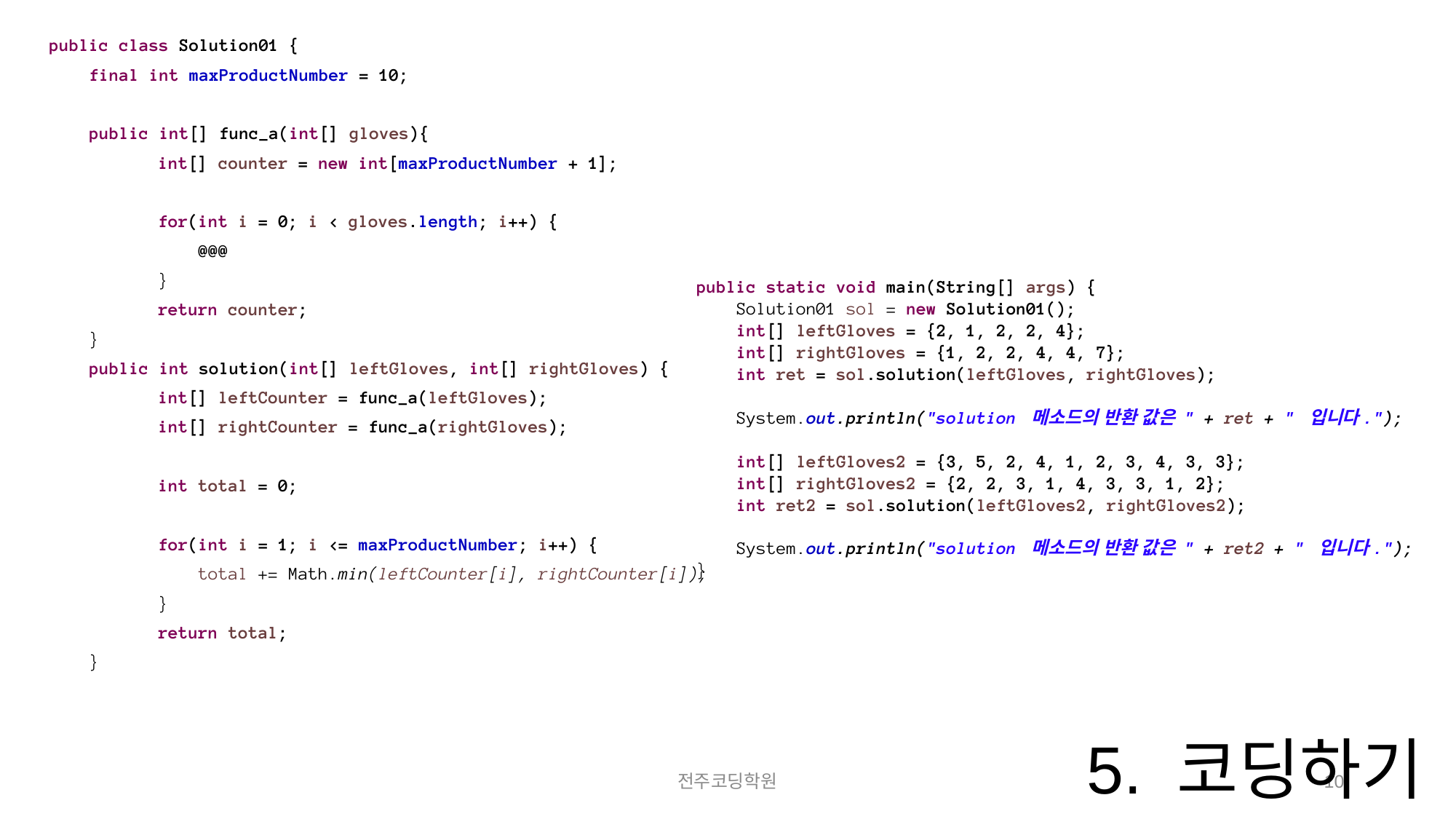

public class Solution01 {
    final int maxProductNumber = 10;

    public int[] func_a(int[] gloves){
	int[] counter = new int[maxProductNumber + 1];

	for(int i = 0; i < gloves.length; i++) {
	    @@@
	}
	return counter;
    }
    public int solution(int[] leftGloves, int[] rightGloves) {
	int[] leftCounter = func_a(leftGloves);
	int[] rightCounter = func_a(rightGloves);

	int total = 0;

	for(int i = 1; i <= maxProductNumber; i++) {
	    total += Math.min(leftCounter[i], rightCounter[i]);
	}
	return total;
    }

public static void main(String[] args) {
    Solution01 sol = new Solution01();
    int[] leftGloves = {2, 1, 2, 2, 4};
    int[] rightGloves = {1, 2, 2, 4, 4, 7};
    int ret = sol.solution(leftGloves, rightGloves);

    System.out.println("solution 메소드의 반환 값은 " + ret + " 입니다.");

    int[] leftGloves2 = {3, 5, 2, 4, 1, 2, 3, 4, 3, 3};
    int[] rightGloves2 = {2, 2, 3, 1, 4, 3, 3, 1, 2};
    int ret2 = sol.solution(leftGloves2, rightGloves2);

    System.out.println("solution 메소드의 반환 값은 " + ret2 + " 입니다.");
}

# 5. 코딩하기
전주코딩학원
10